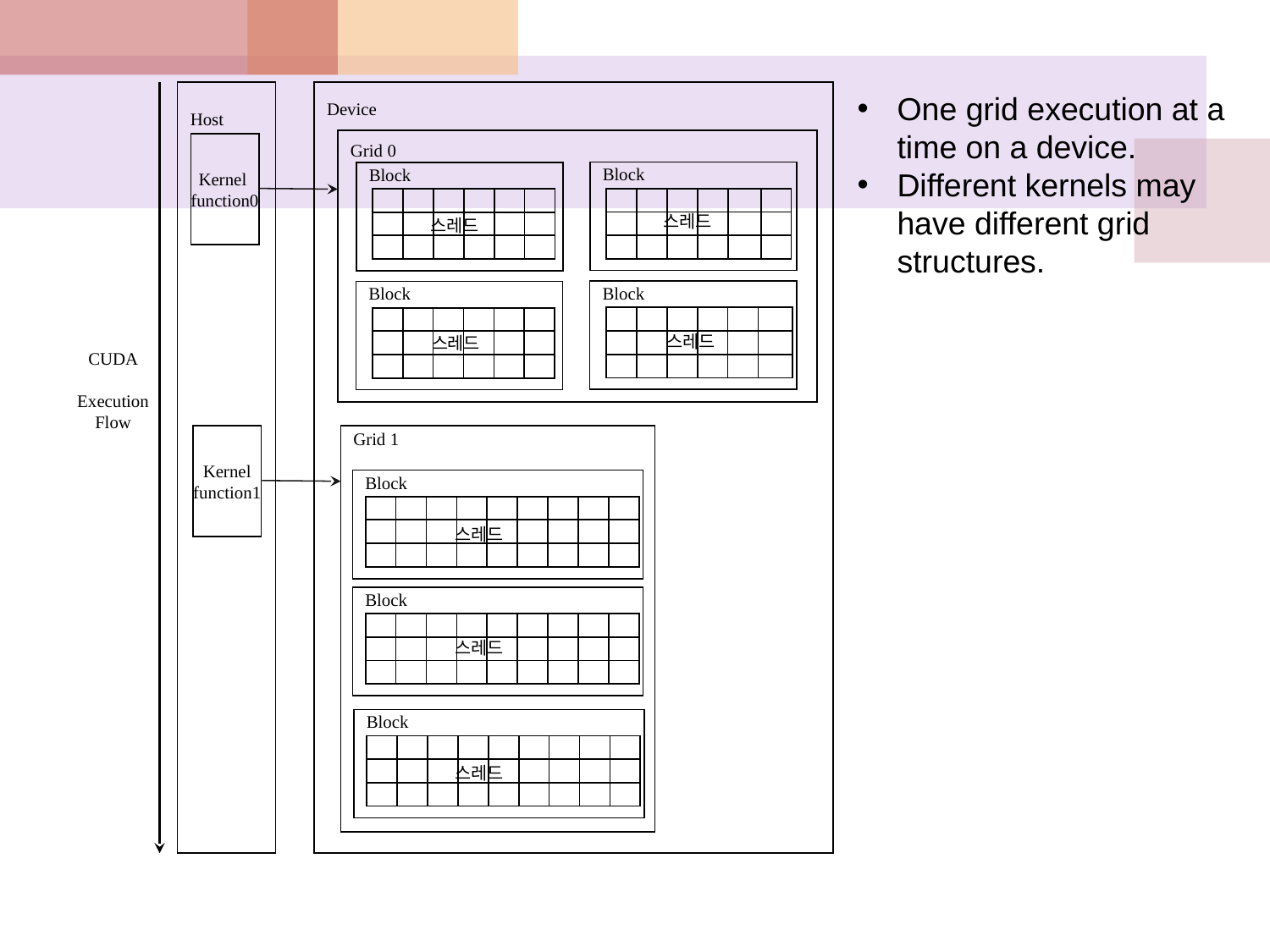

Host

Kernel
function0
스레드
Device

One grid execution at a time on a device.
Different kernels may have different grid structures.
Grid 0

Block

Block

|  |  |  |  |  |  |
| --- | --- | --- | --- | --- | --- |
|  |  |  |  |  |  |
|  |  |  |  |  |  |
|  |  |  |  |  |  |
| --- | --- | --- | --- | --- | --- |
|  |  |  |  |  |  |
|  |  |  |  |  |  |
스레드
Block

Block

|  |  |  |  |  |  |
| --- | --- | --- | --- | --- | --- |
|  |  |  |  |  |  |
|  |  |  |  |  |  |
|  |  |  |  |  |  |
| --- | --- | --- | --- | --- | --- |
|  |  |  |  |  |  |
|  |  |  |  |  |  |
스레드
스레드
CUDA

Execution
Flow
Kernel
function1
Grid 1

Block

|  |  |  |  |  |  |  |  |  |
| --- | --- | --- | --- | --- | --- | --- | --- | --- |
|  |  |  |  |  |  |  |  |  |
|  |  |  |  |  |  |  |  |  |
스레드
Block

|  |  |  |  |  |  |  |  |  |
| --- | --- | --- | --- | --- | --- | --- | --- | --- |
|  |  |  |  |  |  |  |  |  |
|  |  |  |  |  |  |  |  |  |
스레드
Block

|  |  |  |  |  |  |  |  |  |
| --- | --- | --- | --- | --- | --- | --- | --- | --- |
|  |  |  |  |  |  |  |  |  |
|  |  |  |  |  |  |  |  |  |
스레드